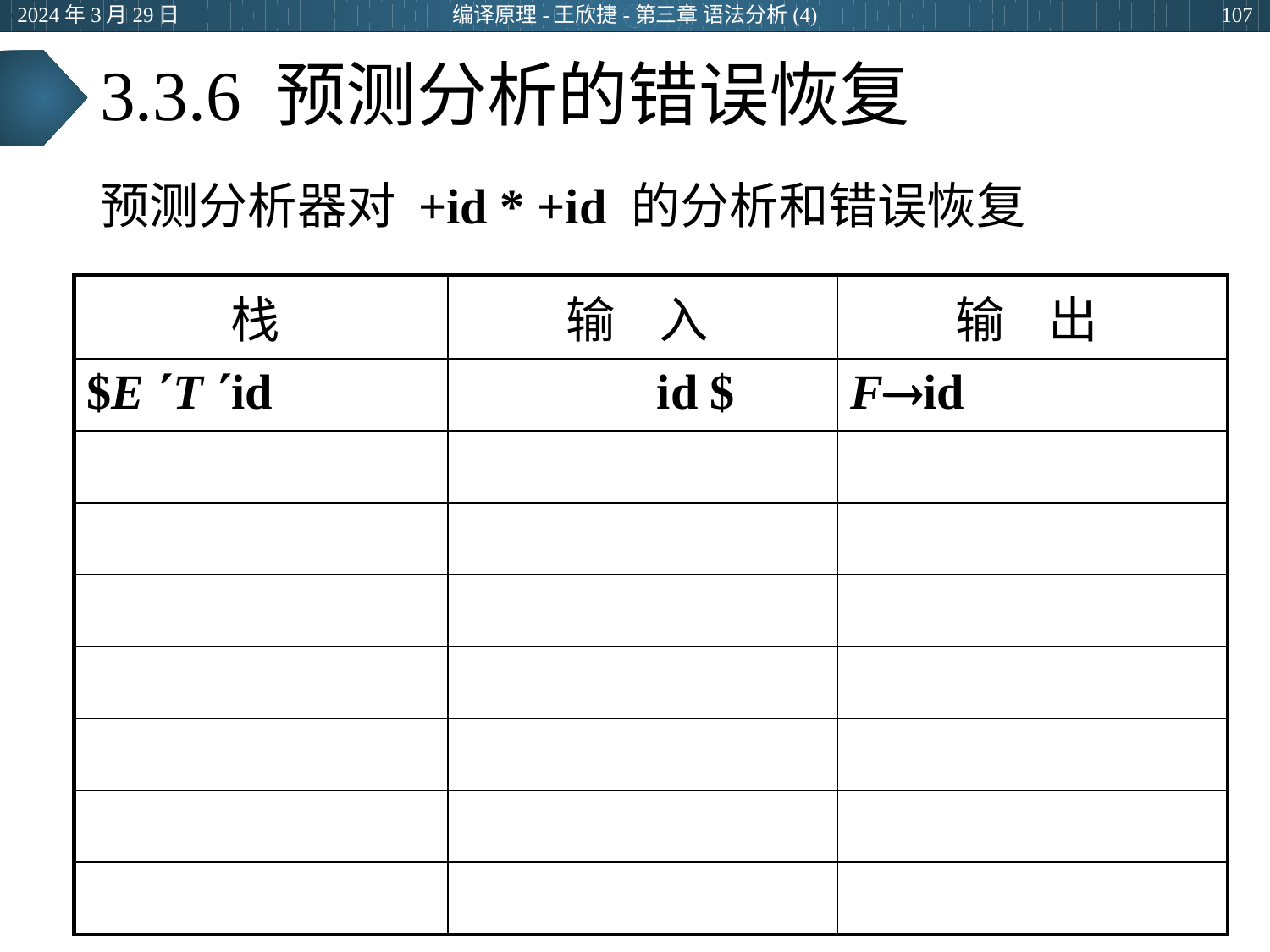

2024年3月29日
编译原理-王欣捷-第三章 语法分析(4)
107
# 3.3.6 预测分析的错误恢复
预测分析器对 +id * +id 的分析和错误恢复
| 栈 | 输 入 | 输 出 |
| --- | --- | --- |
| $E ′T ′id | id $ | F→id |
|  |  |  |
|  |  |  |
|  |  |  |
|  |  |  |
|  |  |  |
|  |  |  |
|  |  |  |